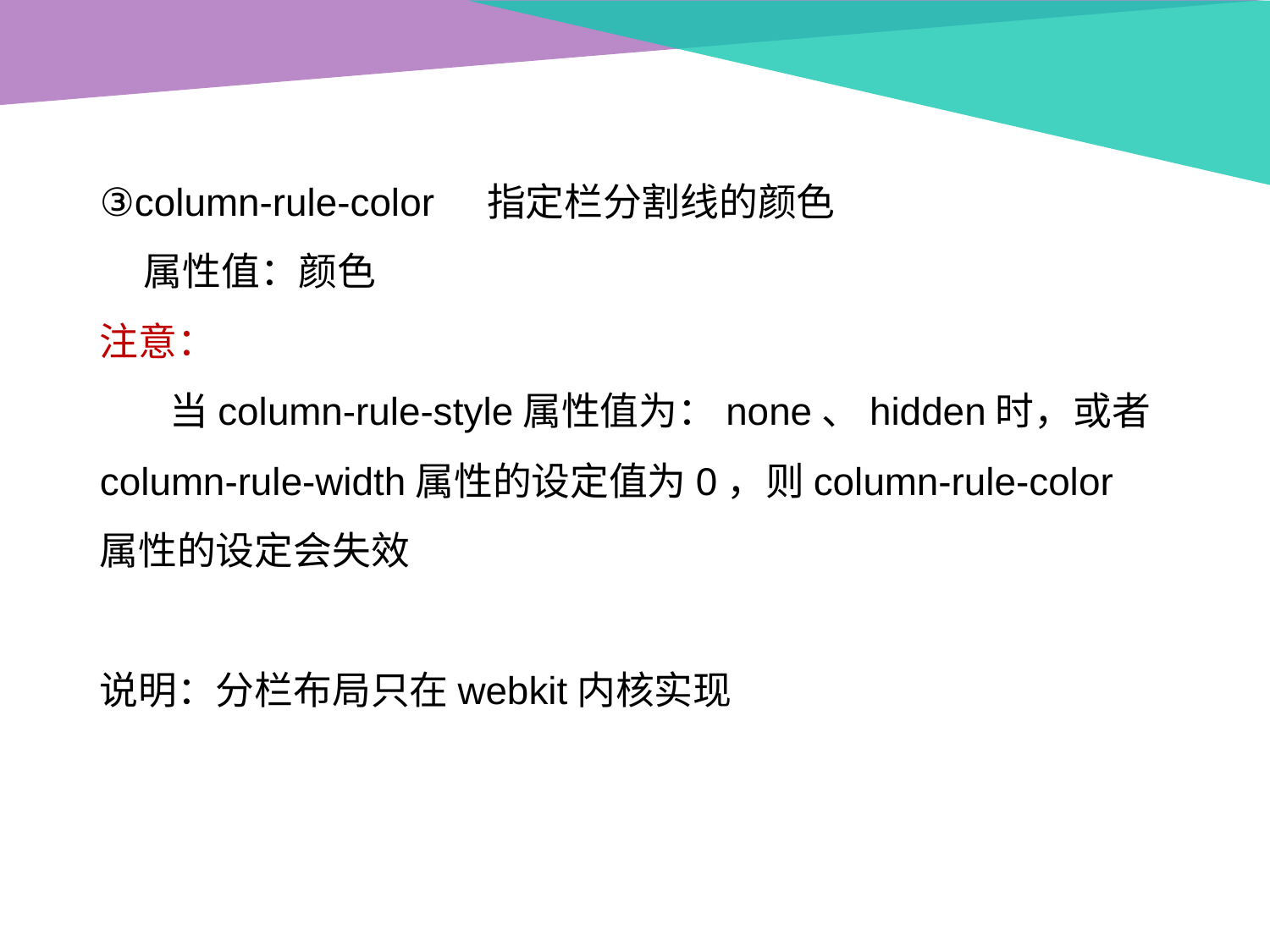

③column-rule-color    指定栏分割线的颜色
    属性值：颜色
注意：
       当column-rule-style属性值为：none、hidden时，或者column-rule-width属性的设定值为0，则column-rule-color
属性的设定会失效

说明：分栏布局只在webkit内核实现